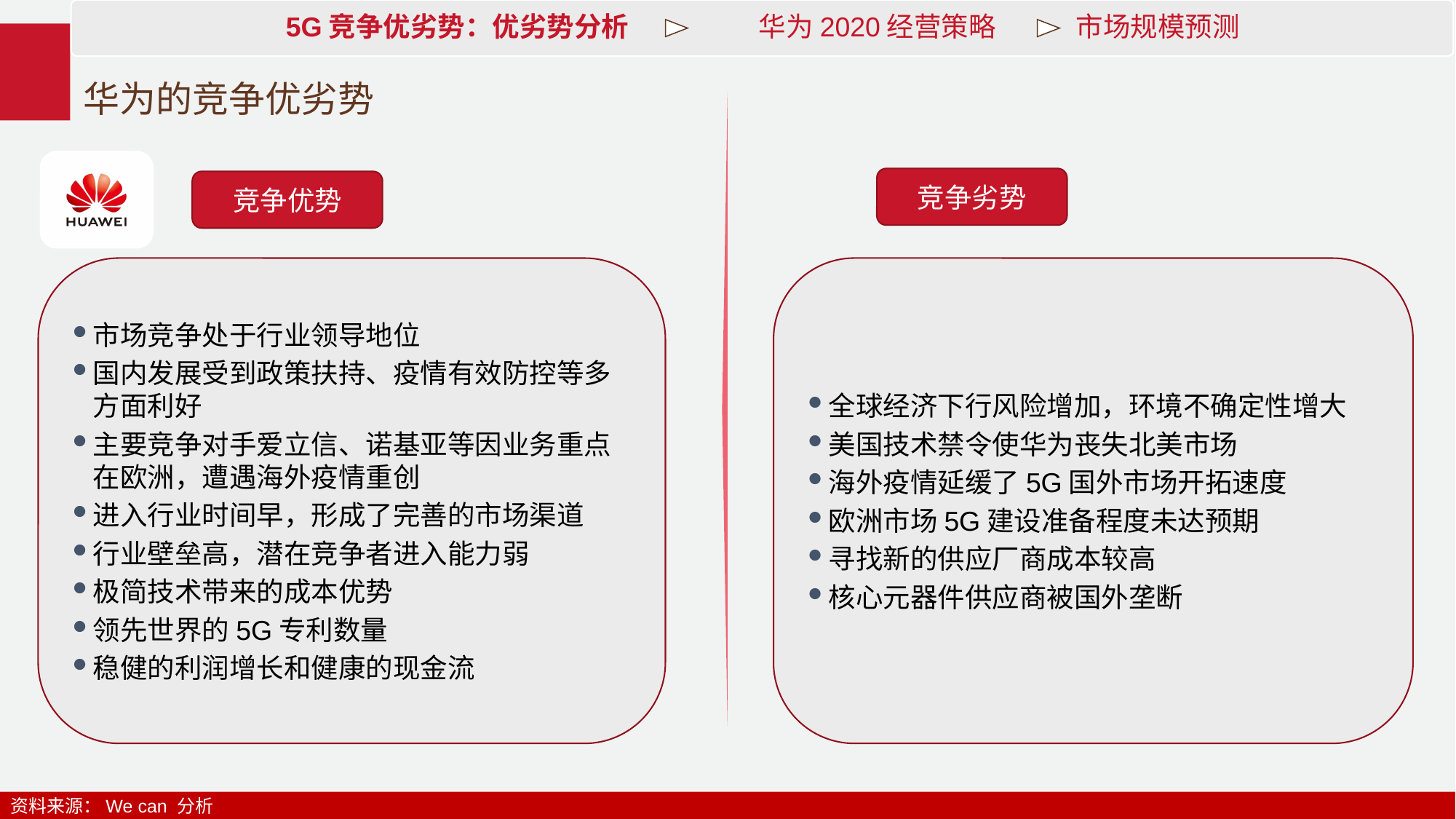

5G竞争优劣势：优劣势分析                     华为2020经营策略             市场规模预测

# 华为的竞争优劣势

竞争劣势
竞争优势
市场竞争处于行业领导地位
国内发展受到政策扶持、疫情有效防控等多方面利好
主要竞争对手爱立信、诺基亚等因业务重点在欧洲，遭遇海外疫情重创
进入行业时间早，形成了完善的市场渠道
行业壁垒高，潜在竞争者进入能力弱
极简技术带来的成本优势
领先世界的5G专利数量
稳健的利润增长和健康的现金流
全球经济下行风险增加，环境不确定性增大
美国技术禁令使华为丧失北美市场
海外疫情延缓了5G国外市场开拓速度
欧洲市场5G建设准备程度未达预期
寻找新的供应厂商成本较高
核心元器件供应商被国外垄断

资料来源：We can 分析